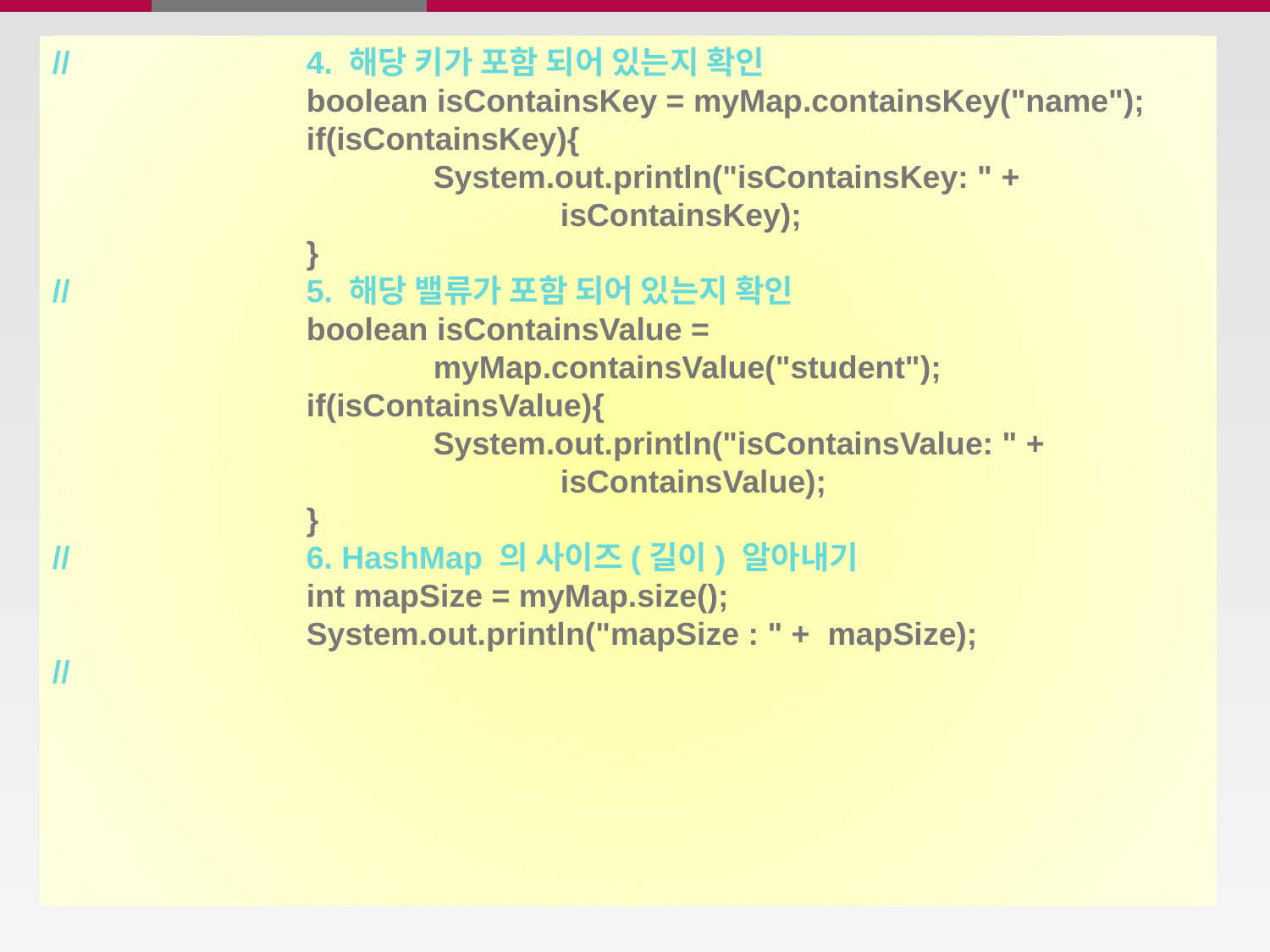

//		4. 해당 키가 포함 되어 있는지 확인
		boolean isContainsKey = myMap.containsKey("name");
		if(isContainsKey){
			System.out.println("isContainsKey: " + 						isContainsKey);
		}
//		5. 해당 밸류가 포함 되어 있는지 확인
		boolean isContainsValue = 							myMap.containsValue("student");
		if(isContainsValue){
			System.out.println("isContainsValue: " + 						isContainsValue);
		}
//		6. HashMap 의 사이즈(길이) 알아내기
		int mapSize = myMap.size();
		System.out.println("mapSize : " +  mapSize);
//
#